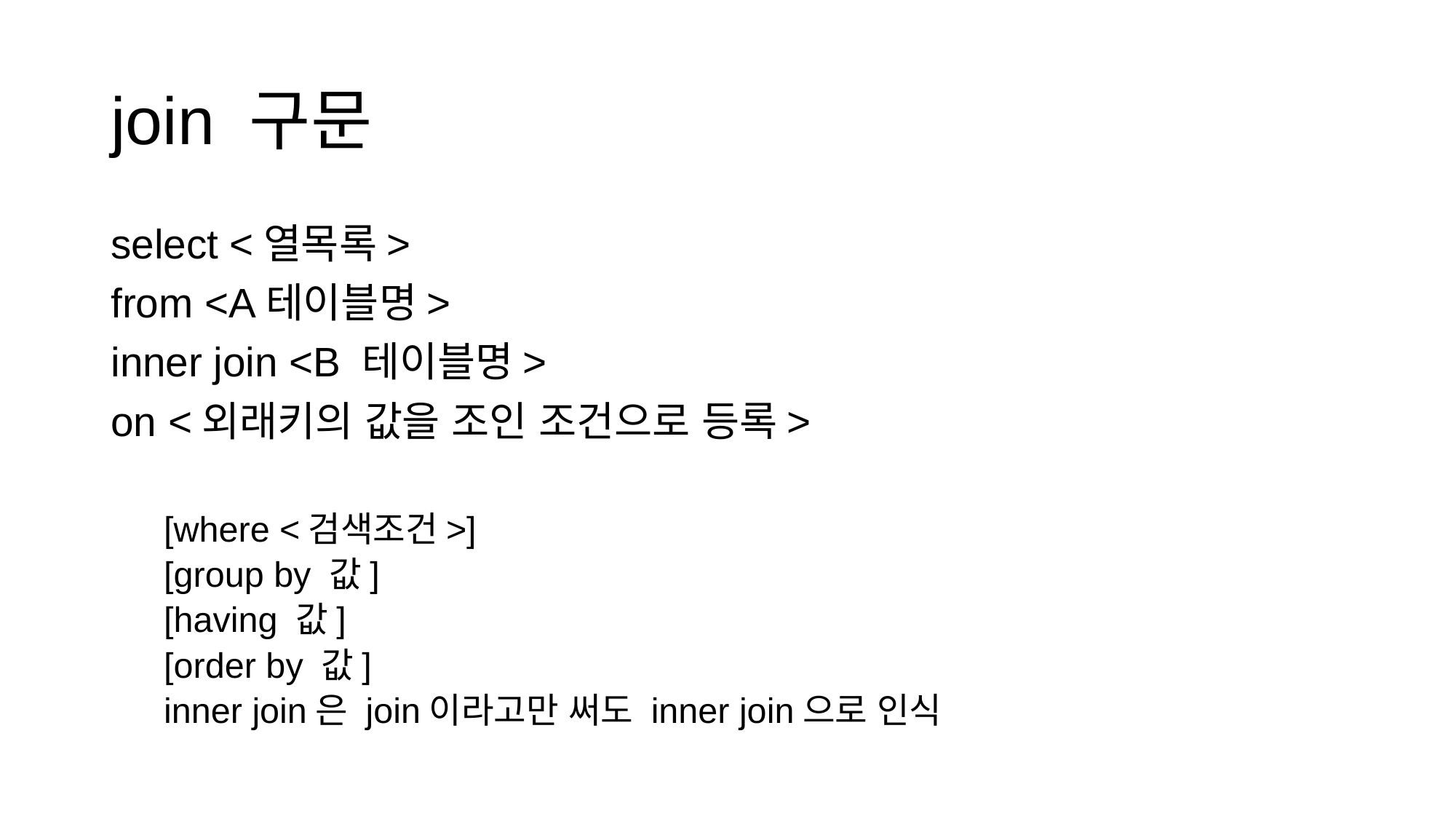

# join 구문
select <열목록>
from <A테이블명>
inner join <B 테이블명>
on <외래키의 값을 조인 조건으로 등록>

[where <검색조건>]
[group by 값]
[having 값]
[order by 값]
inner join은 join이라고만 써도 inner join으로 인식